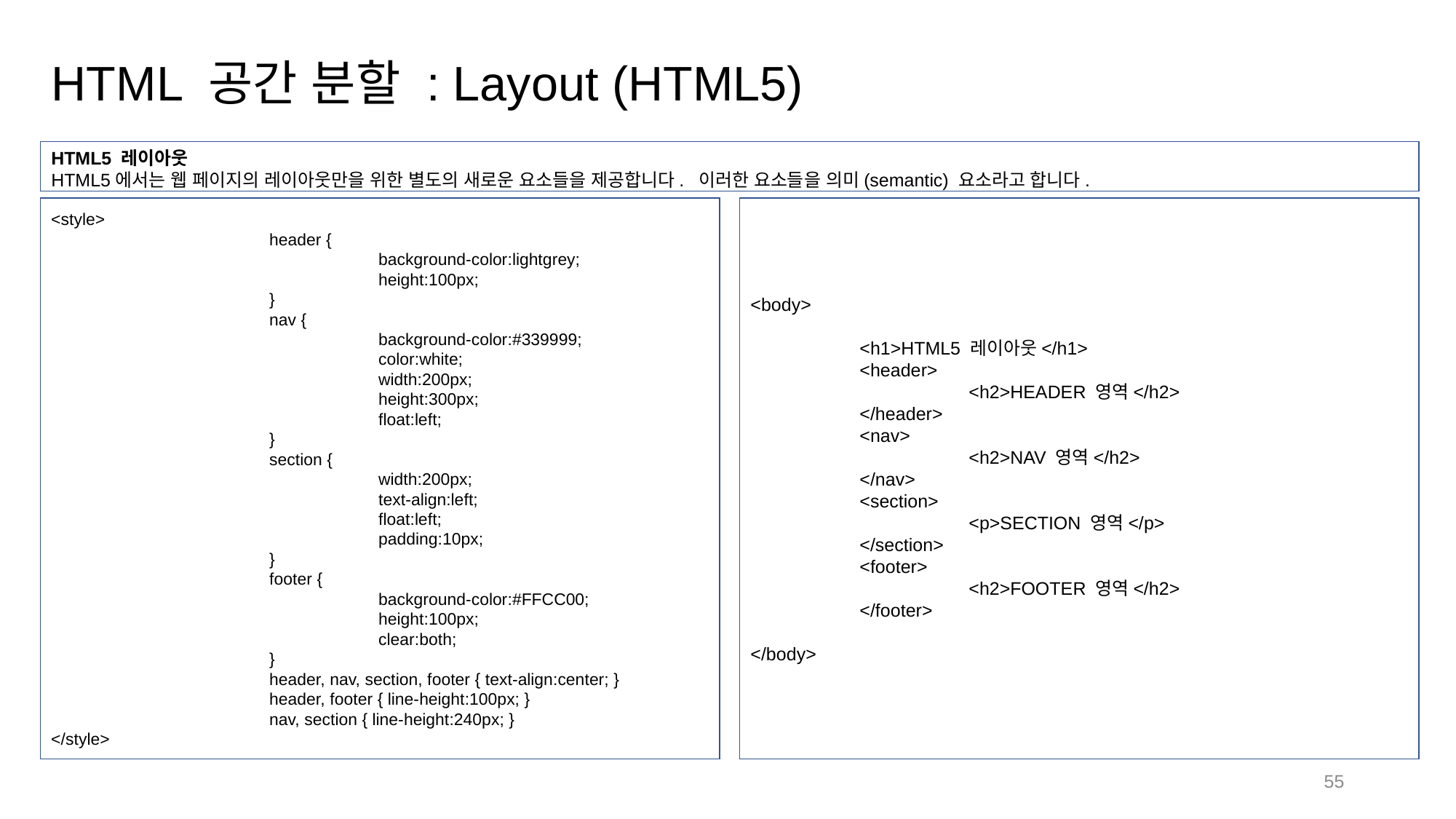

# HTML 공간 분할 : Layout (HTML5)
HTML5 레이아웃
HTML5에서는 웹 페이지의 레이아웃만을 위한 별도의 새로운 요소들을 제공합니다.  이러한 요소들을 의미(semantic) 요소라고 합니다.
<style>
		header {
			background-color:lightgrey;
			height:100px;
		}
		nav {
			background-color:#339999;
			color:white;
			width:200px;
			height:300px;
			float:left;
		}
		section {
			width:200px;
			text-align:left;
			float:left;
			padding:10px;
		}
		footer {
			background-color:#FFCC00;
			height:100px;
			clear:both;
		}
		header, nav, section, footer { text-align:center; }
		header, footer { line-height:100px; }
		nav, section { line-height:240px; }
</style>
<body>

	<h1>HTML5 레이아웃</h1>
	<header>
		<h2>HEADER 영역</h2>
	</header>
	<nav>
		<h2>NAV 영역</h2>
	</nav>
	<section>
		<p>SECTION 영역</p>
	</section>
	<footer>
		<h2>FOOTER 영역</h2>
	</footer>

</body>
55